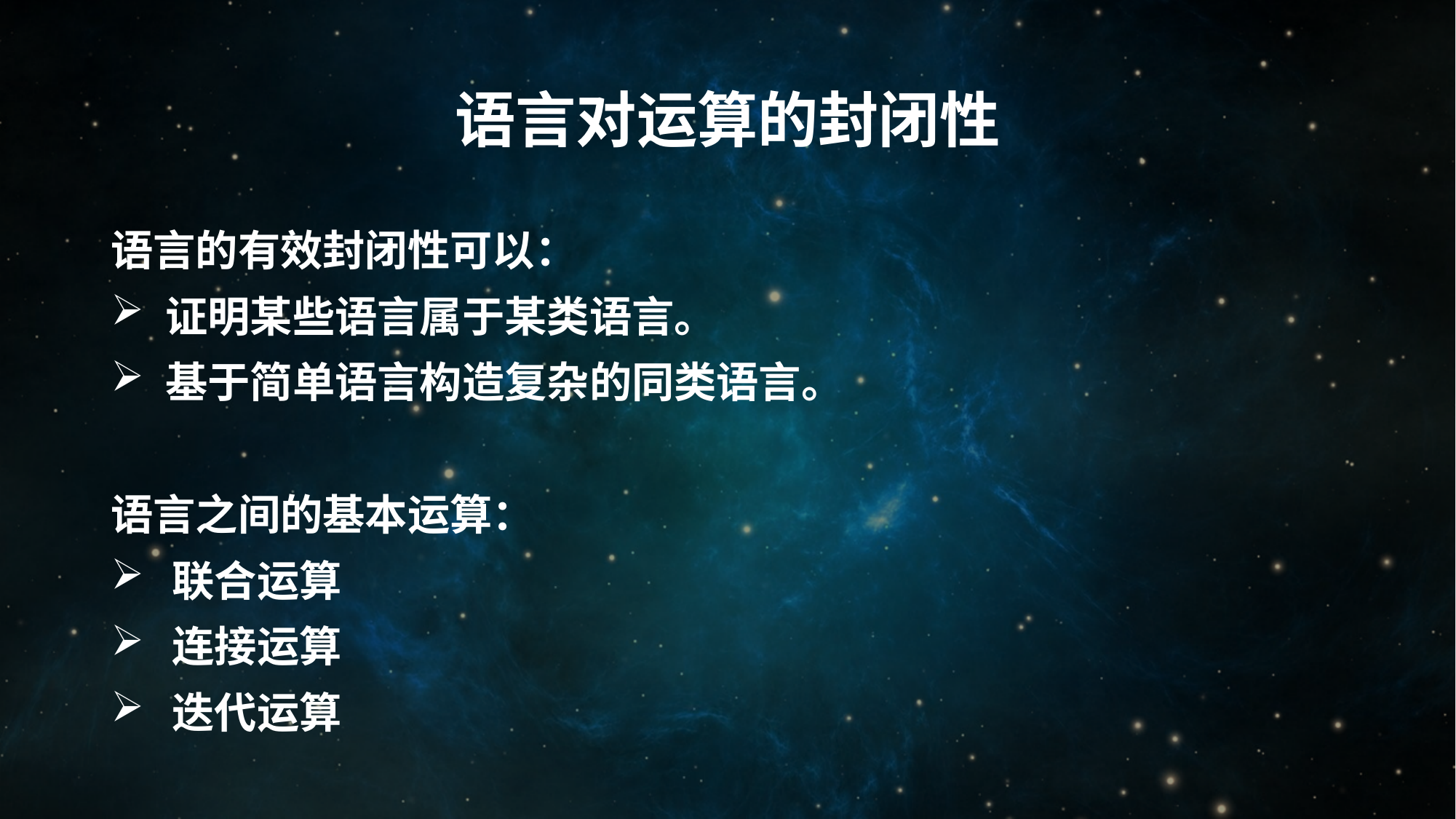

# 语言对运算的封闭性
语言的有效封闭性可以：
证明某些语言属于某类语言。
基于简单语言构造复杂的同类语言。

语言之间的基本运算：
联合运算
连接运算
迭代运算